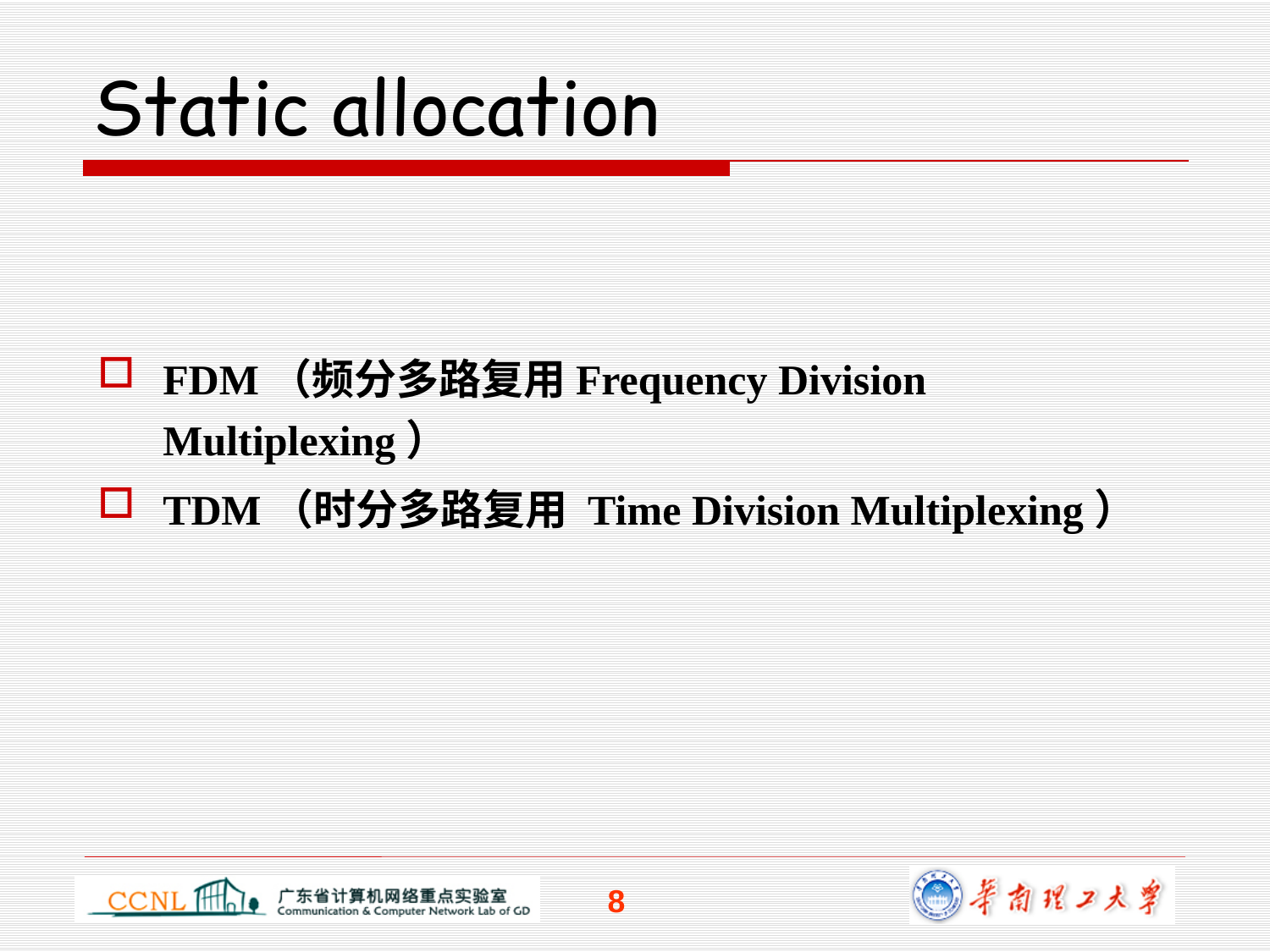

# Static allocation
FDM（频分多路复用Frequency Division Multiplexing）
TDM（时分多路复用 Time Division Multiplexing）